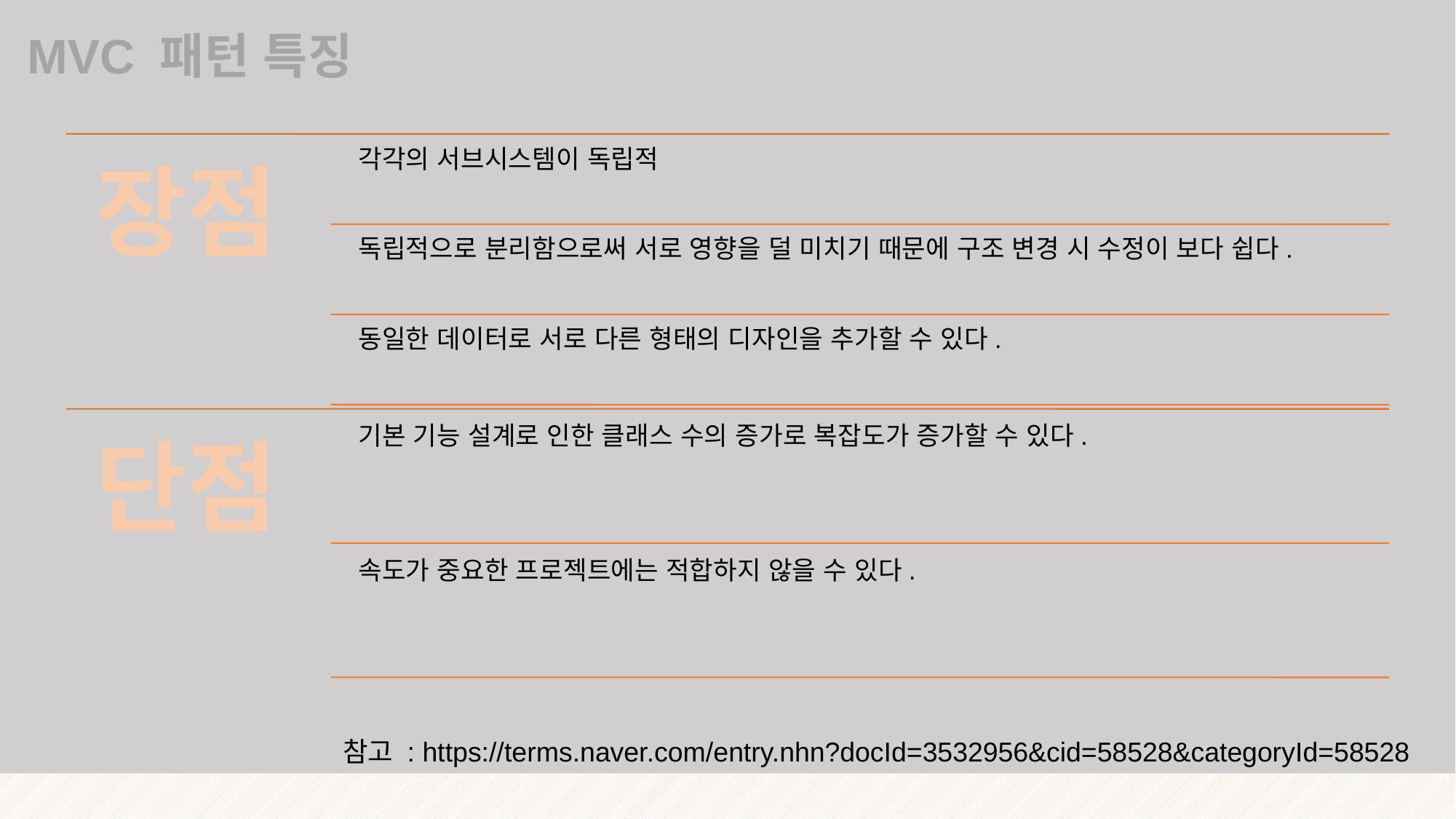

MVC 패턴 특징
장점
각각의 서브시스템이 독립적
독립적으로 분리함으로써 서로 영향을 덜 미치기 때문에 구조 변경 시 수정이 보다 쉽다.
동일한 데이터로 서로 다른 형태의 디자인을 추가할 수 있다.
단점
기본 기능 설계로 인한 클래스 수의 증가로 복잡도가 증가할 수 있다.
속도가 중요한 프로젝트에는 적합하지 않을 수 있다.
참고 : https://terms.naver.com/entry.nhn?docId=3532956&cid=58528&categoryId=58528